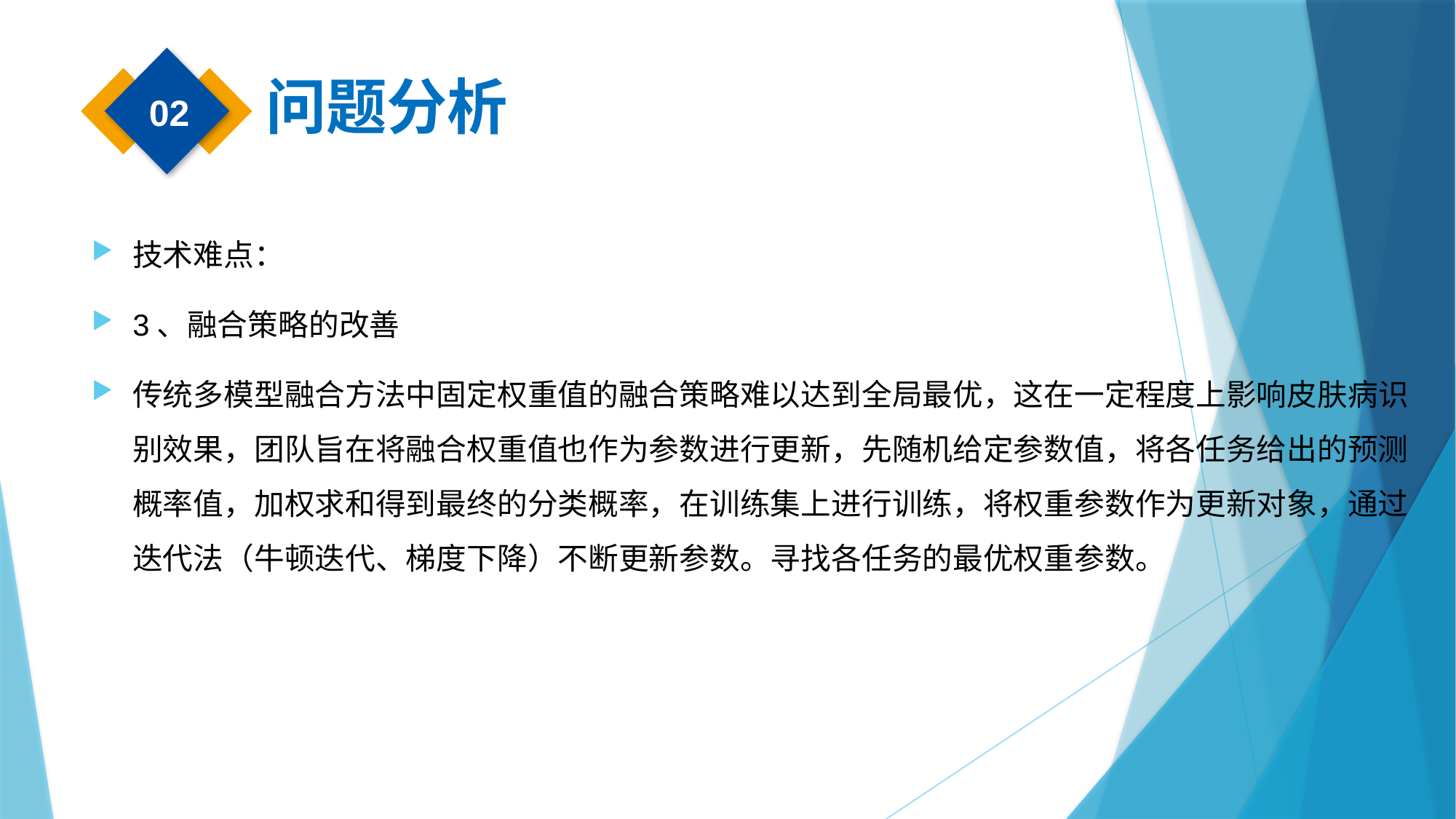

02
问题分析
技术难点：
3、融合策略的改善
传统多模型融合方法中固定权重值的融合策略难以达到全局最优，这在一定程度上影响皮肤病识别效果，团队旨在将融合权重值也作为参数进行更新，先随机给定参数值，将各任务给出的预测概率值，加权求和得到最终的分类概率，在训练集上进行训练，将权重参数作为更新对象，通过迭代法（牛顿迭代、梯度下降）不断更新参数。寻找各任务的最优权重参数。